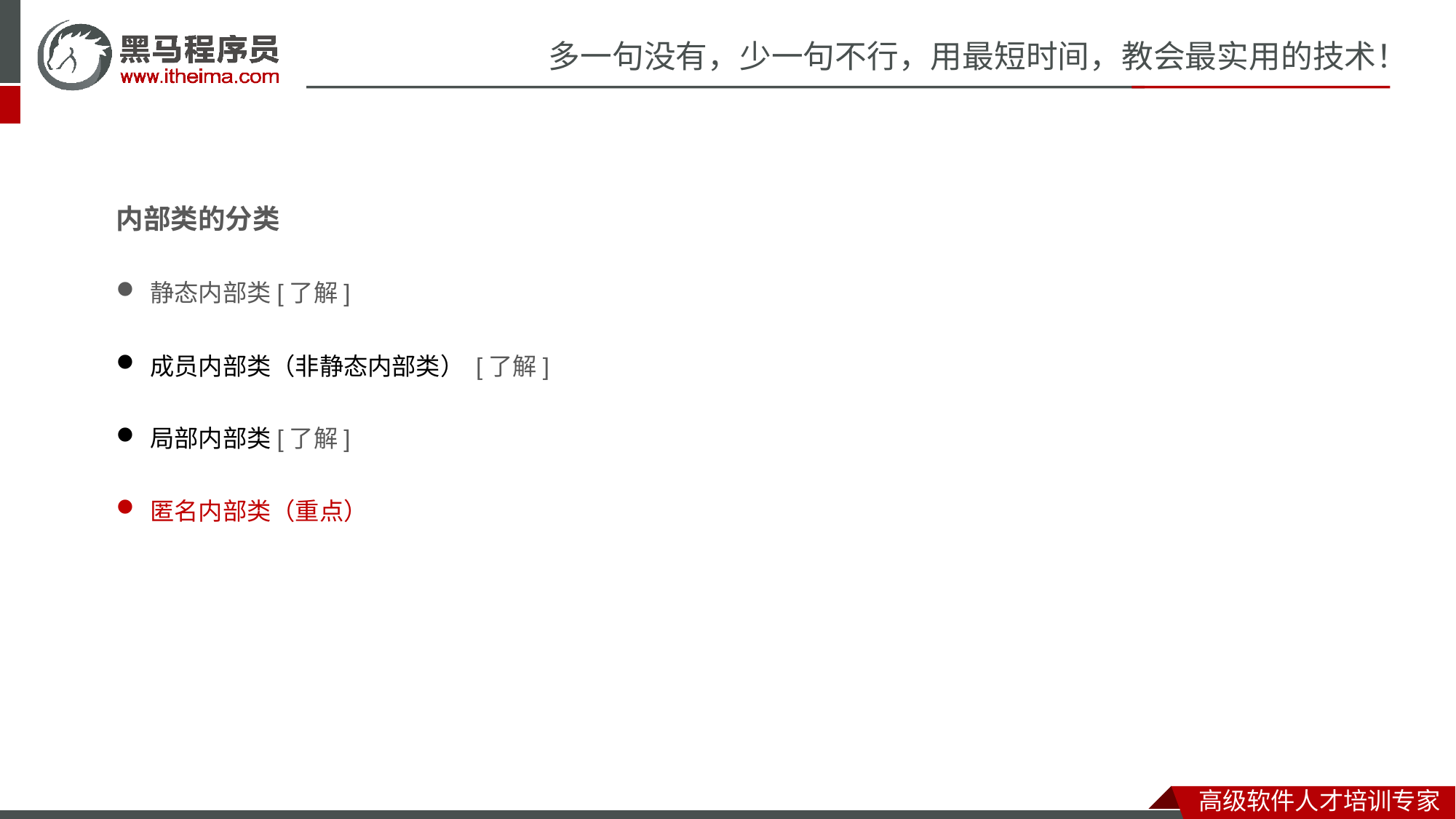

内部类的分类
静态内部类[了解]
成员内部类（非静态内部类） [了解]
局部内部类[了解]
匿名内部类（重点）